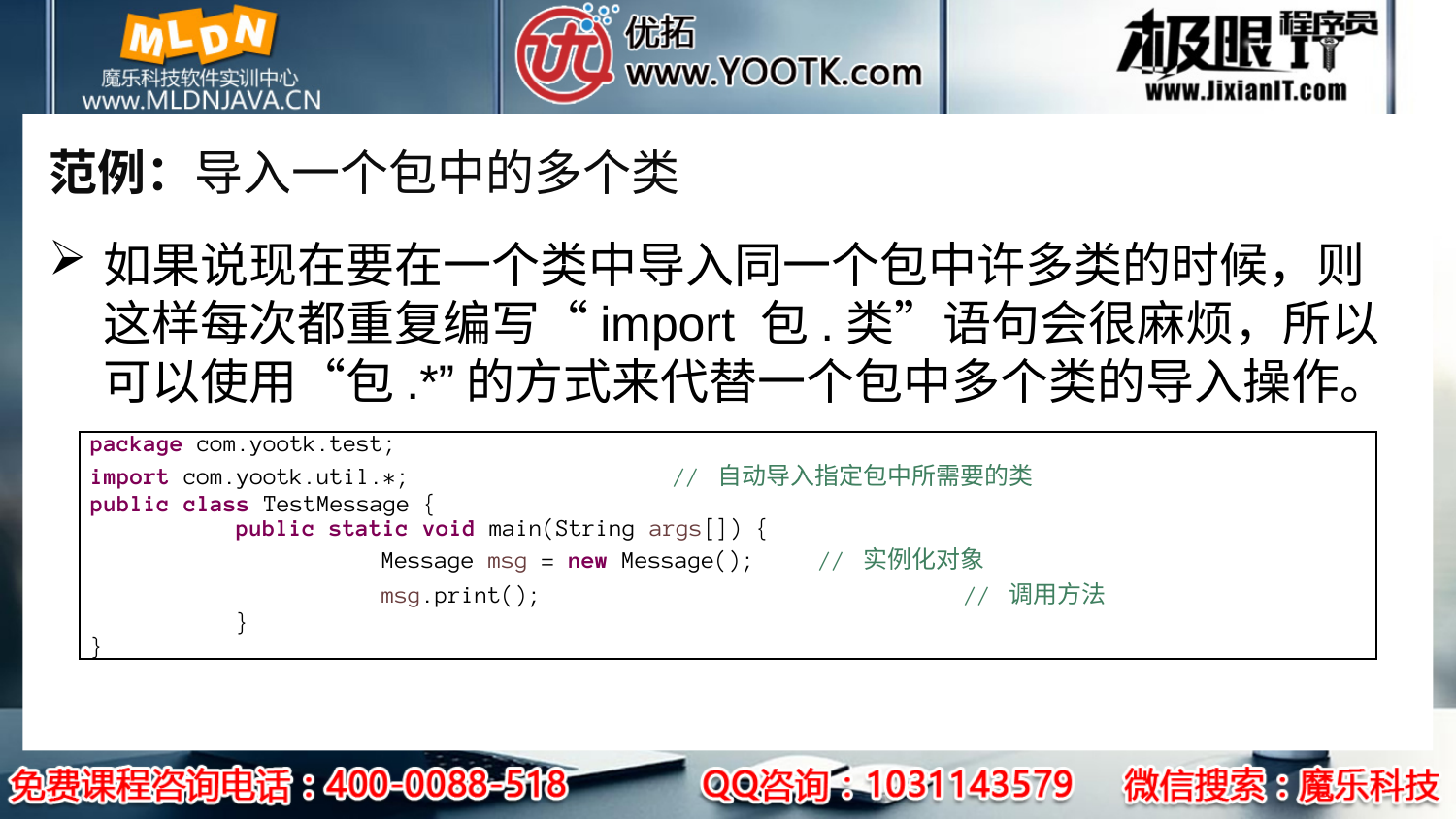

# 范例：导入一个包中的多个类
如果说现在要在一个类中导入同一个包中许多类的时候，则这样每次都重复编写“import 包.类”语句会很麻烦，所以可以使用“包.*”的方式来代替一个包中多个类的导入操作。
| package com.yootk.test; import com.yootk.util.\*; // 自动导入指定包中所需要的类 public class TestMessage { public static void main(String args[]) { Message msg = new Message(); // 实例化对象 msg.print(); // 调用方法 } } |
| --- |